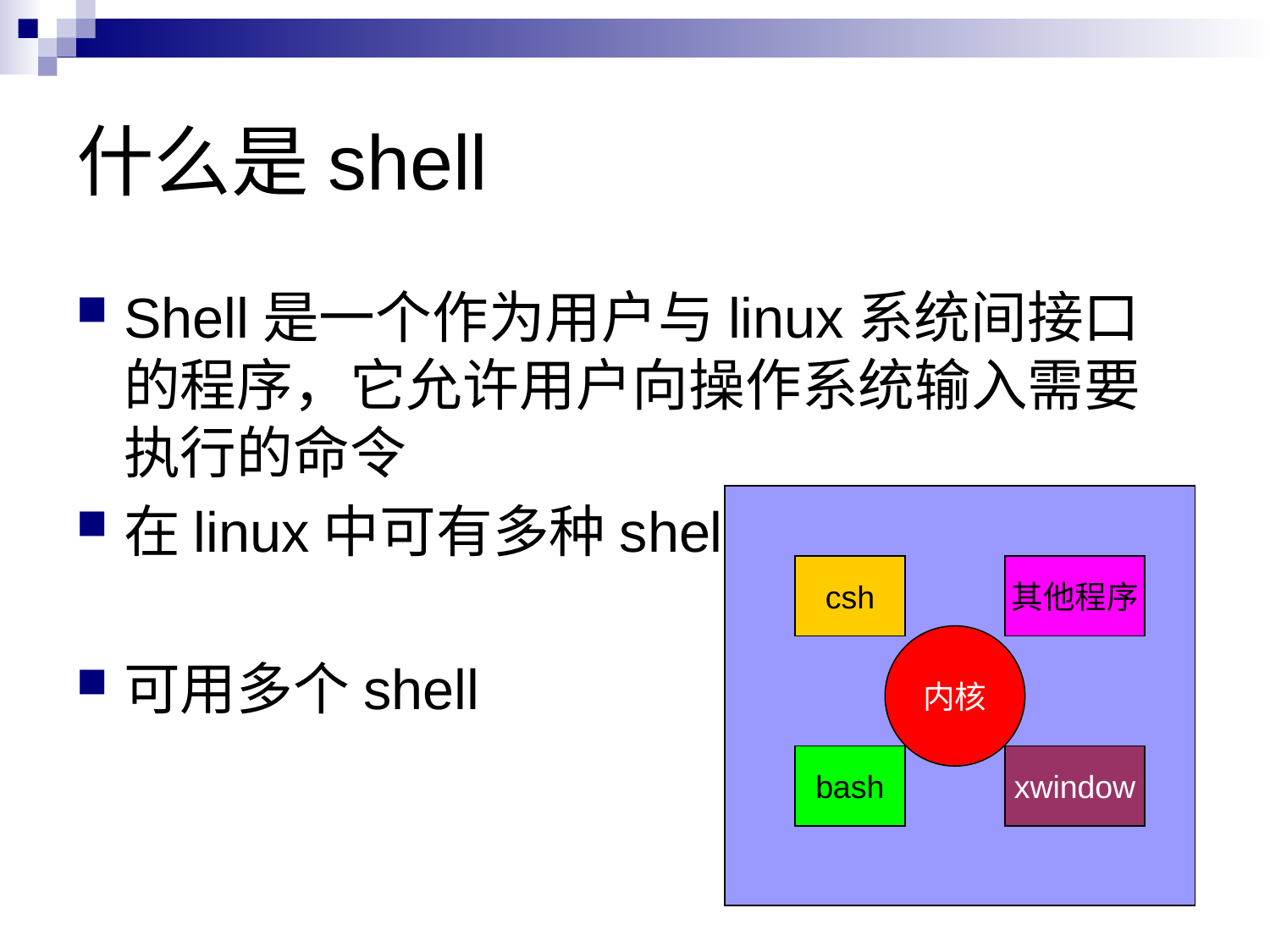

# 什么是shell
Shell是一个作为用户与linux系统间接口的程序，它允许用户向操作系统输入需要执行的命令
在linux中可有多种shell

可用多个shell

csh
其他程序
内核
bash
xwindow